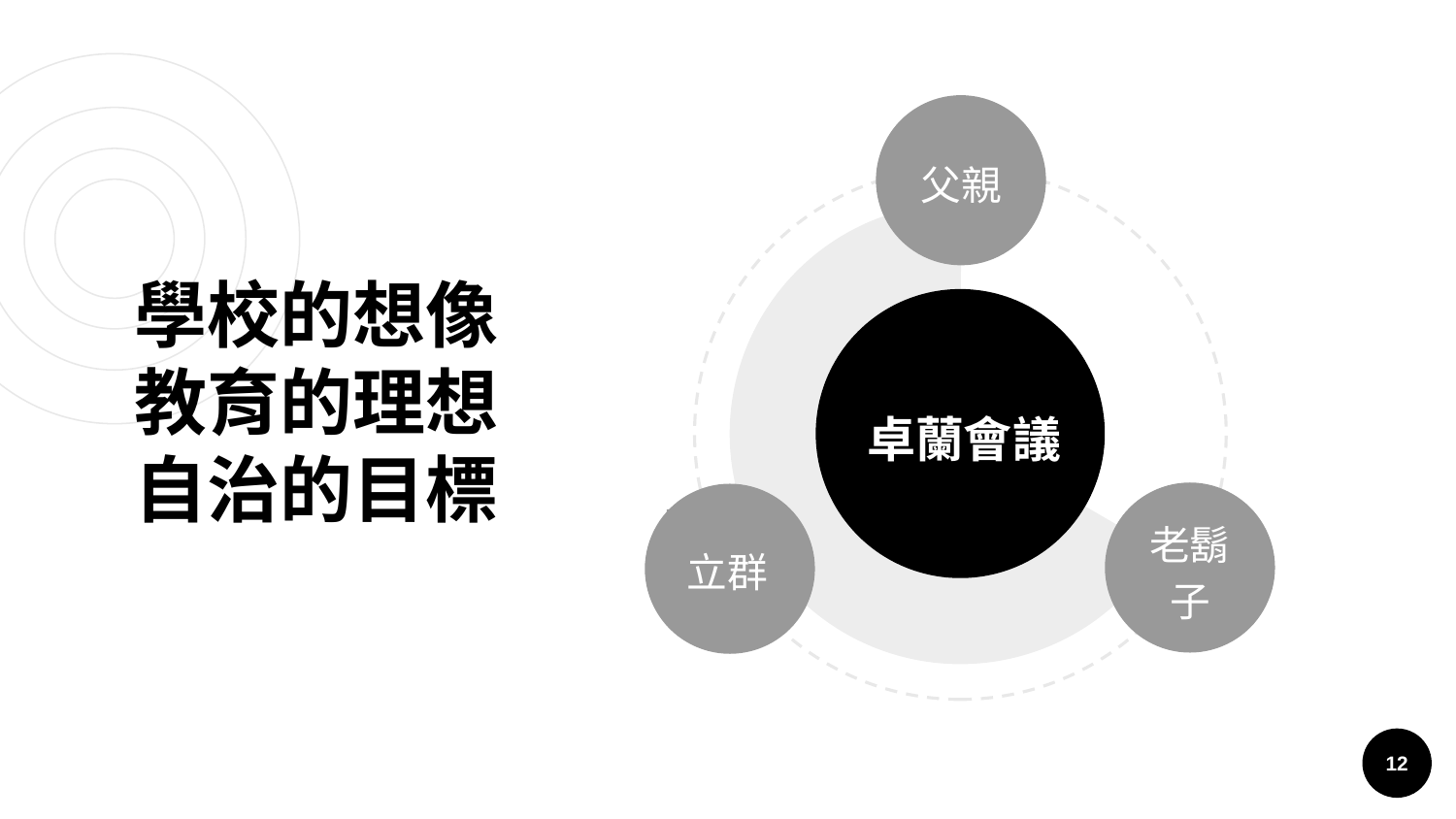

父親

# 學校的想像 教育的理想 自治的目標

卓蘭會議

老鬍子

立群
12